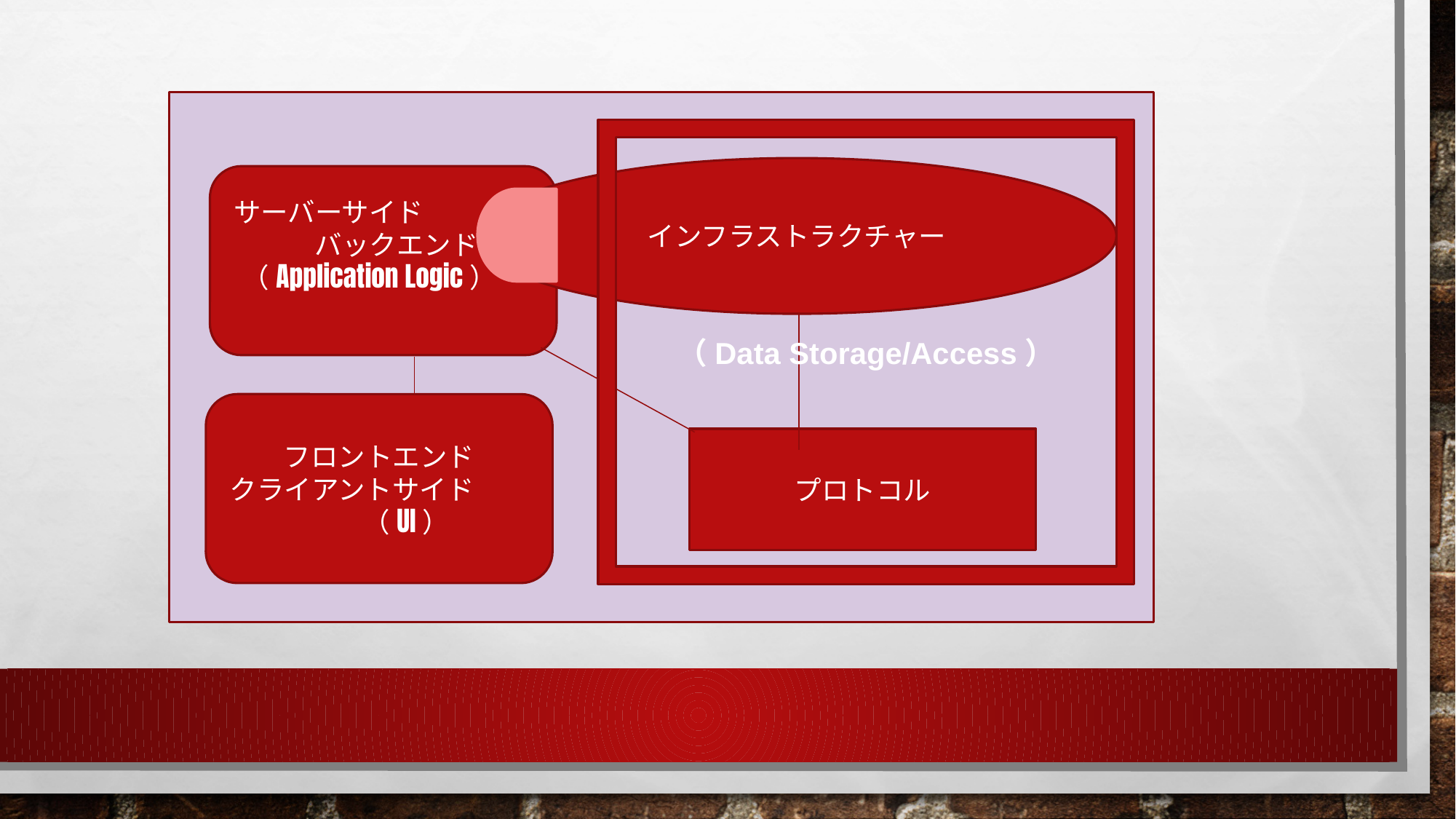

（Data Storage/Access）
インフラストラクチャー
サーバーサイド　　　　　バックエンド
（Application Logic）

フロントエンド
クライアントサイド　　　　（UI）
プロトコル